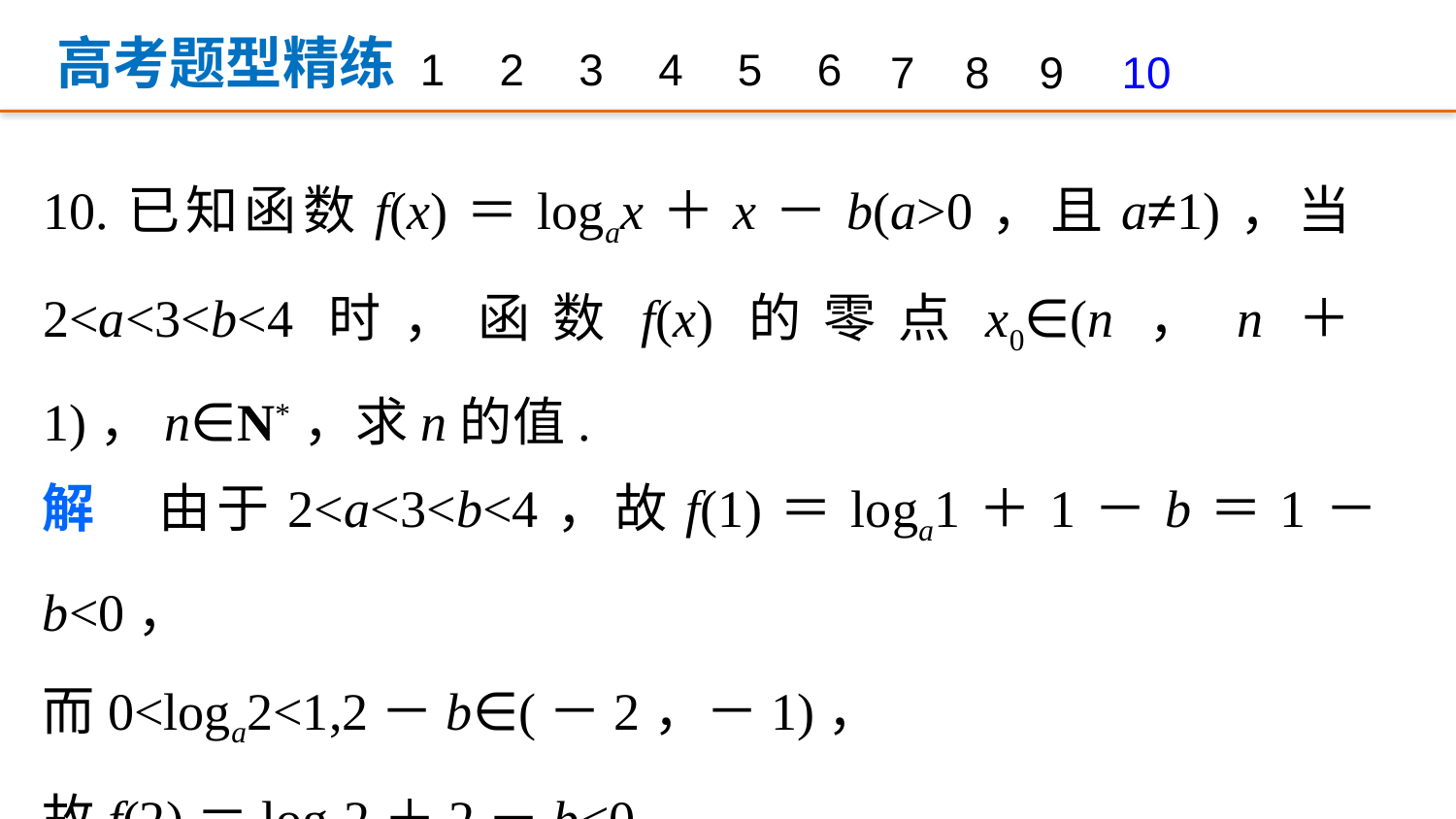

高考题型精练
1
2
3
4
5
6
7
8
9
10
10.已知函数f(x)＝logax＋x－b(a>0，且a≠1)，当2<a<3<b<4时，函数f(x)的零点x0∈(n，n＋1)，n∈N*，求n的值.
解　由于2<a<3<b<4，故f(1)＝loga1＋1－b＝1－b<0，
而0<loga2<1,2－b∈(－2，－1)，
故f(2)＝loga2＋2－b<0，